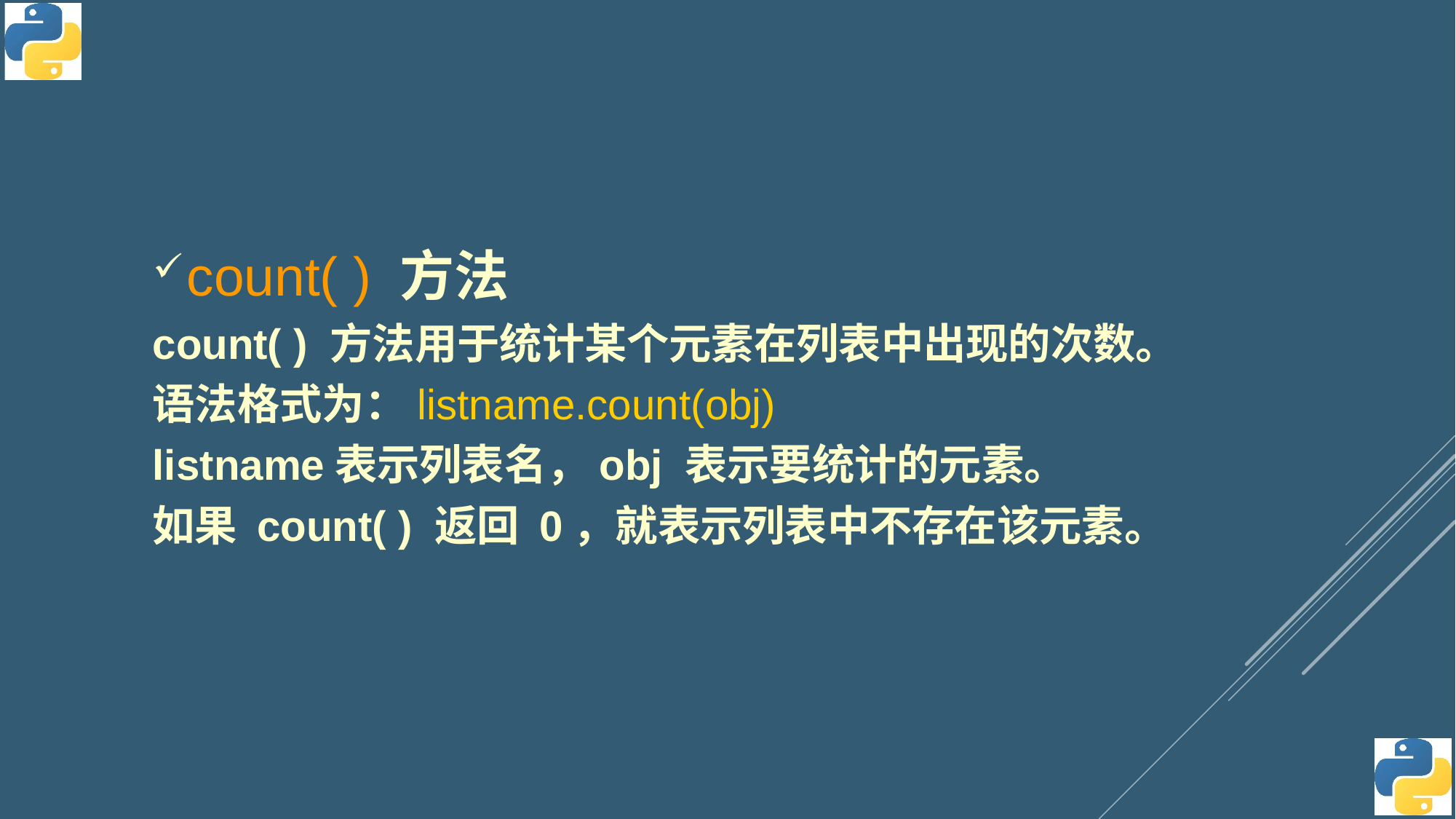

count( ) 方法
count( ) 方法用于统计某个元素在列表中出现的次数。
语法格式为：listname.count(obj)
listname表示列表名，obj 表示要统计的元素。
如果 count( ) 返回 0，就表示列表中不存在该元素。